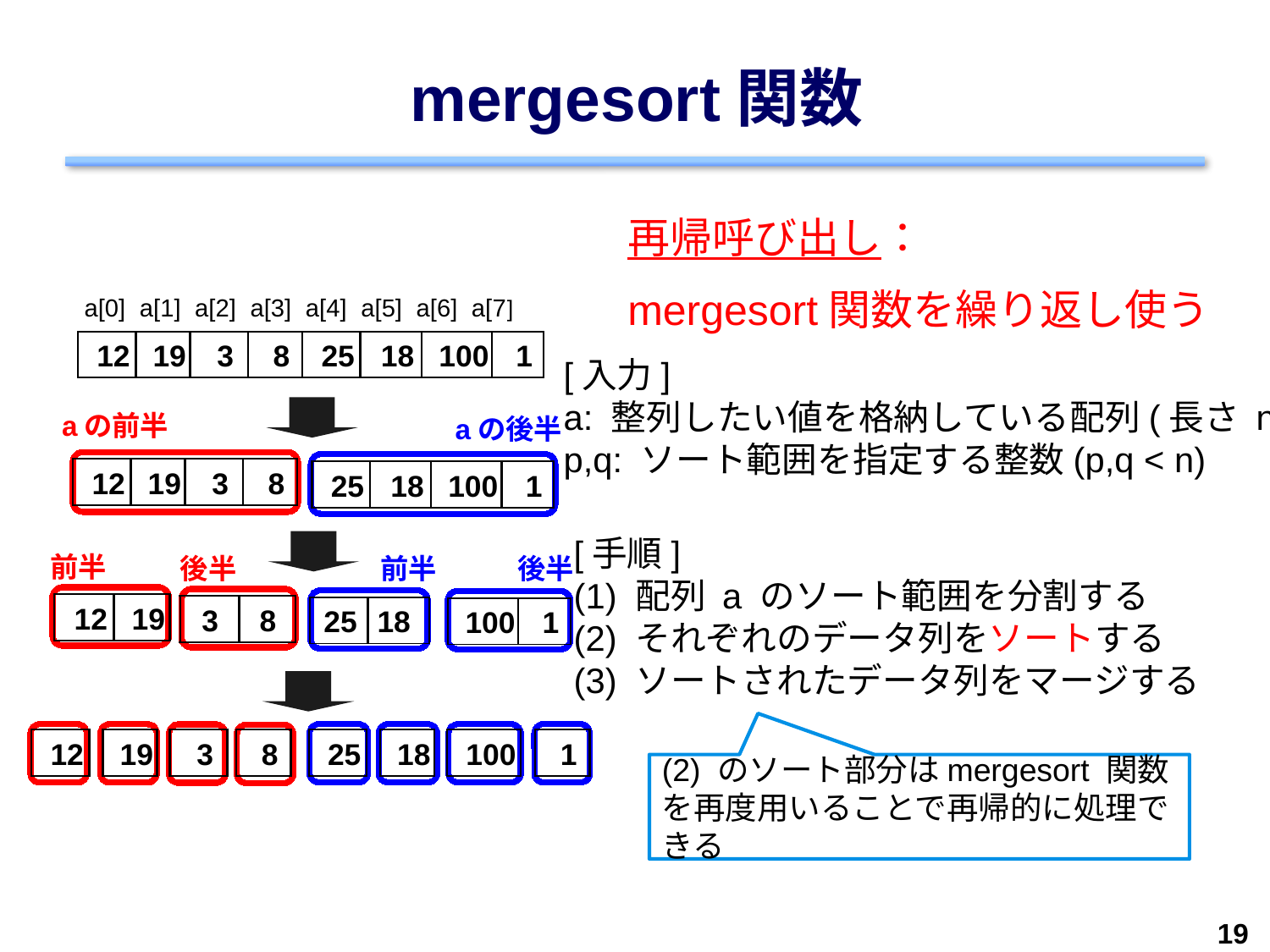

# mergesort関数
再帰呼び出し：
mergesort関数を繰り返し使う
a[0]  a[1]  a[2]  a[3]  a[4]  a[5]  a[6]  a[7]

12
19
3
8
25
18
100
1

aの前半
aの後半

12
19
3
8

25
18
100
1

前半
後半
前半
後半

12
19

3
8

25
18

100
1

12
19
3
8
25
18
100
1

[入力]
a: 整列したい値を格納している配列(長さ n)
p,q: ソート範囲を指定する整数(p,q < n)
[手順]
(1) 配列 a のソート範囲を分割する
(2) それぞれのデータ列をソートする
(3) ソートされたデータ列をマージする
(2) のソート部分はmergesort 関数を再度用いることで再帰的に処理できる
19